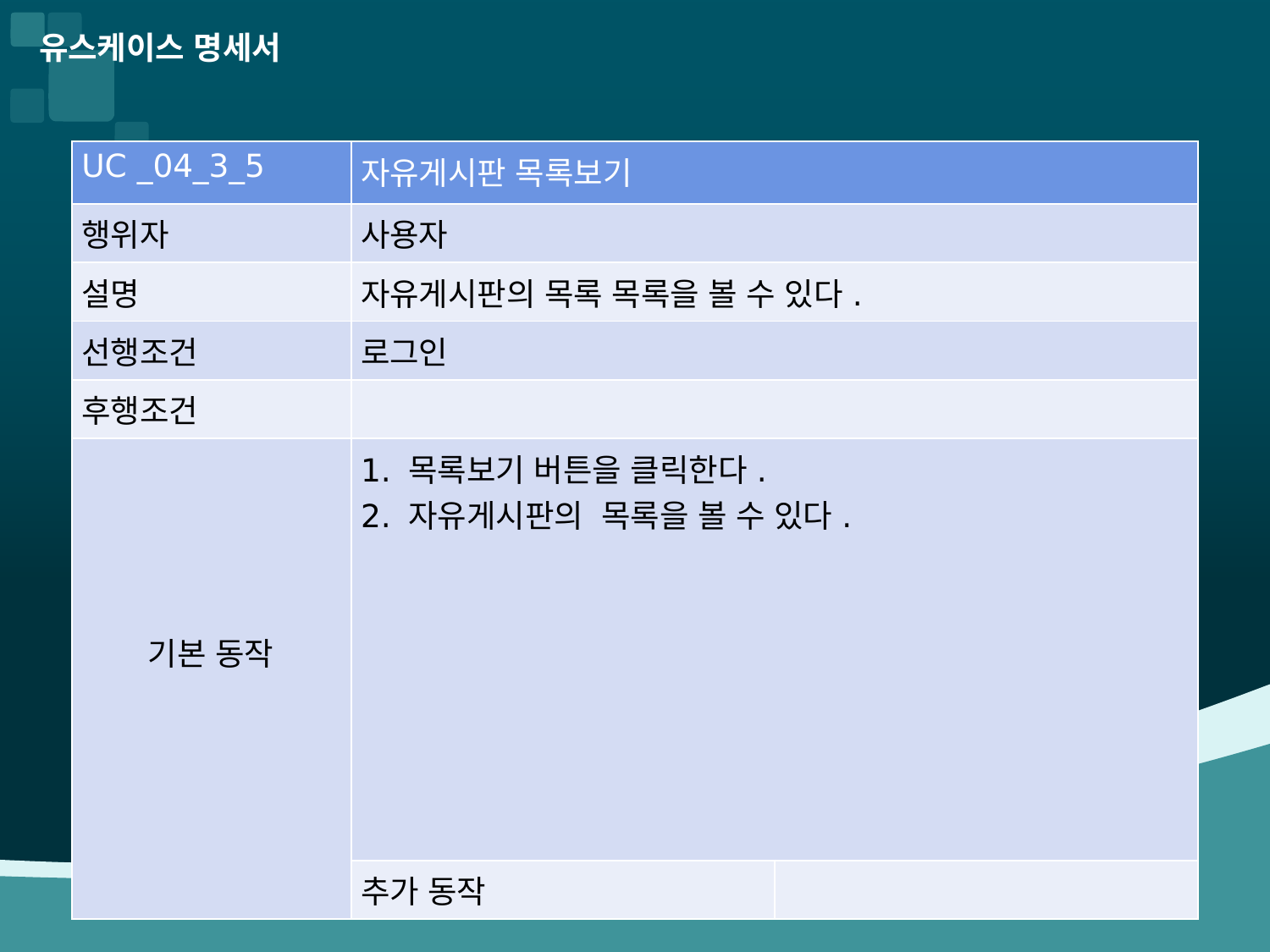

유스케이스 명세서
| UC \_04\_3\_5 | 자유게시판 목록보기 |  |
| --- | --- | --- |
| 행위자 | 사용자 |  |
| 설명 | 자유게시판의 목록 목록을 볼 수 있다. |  |
| 선행조건 | 로그인 |  |
| 후행조건 |  |  |
| 기본 동작 | 1. 목록보기 버튼을 클릭한다. 2. 자유게시판의 목록을 볼 수 있다. | System 행위 |
|  | 추가 동작 |  |